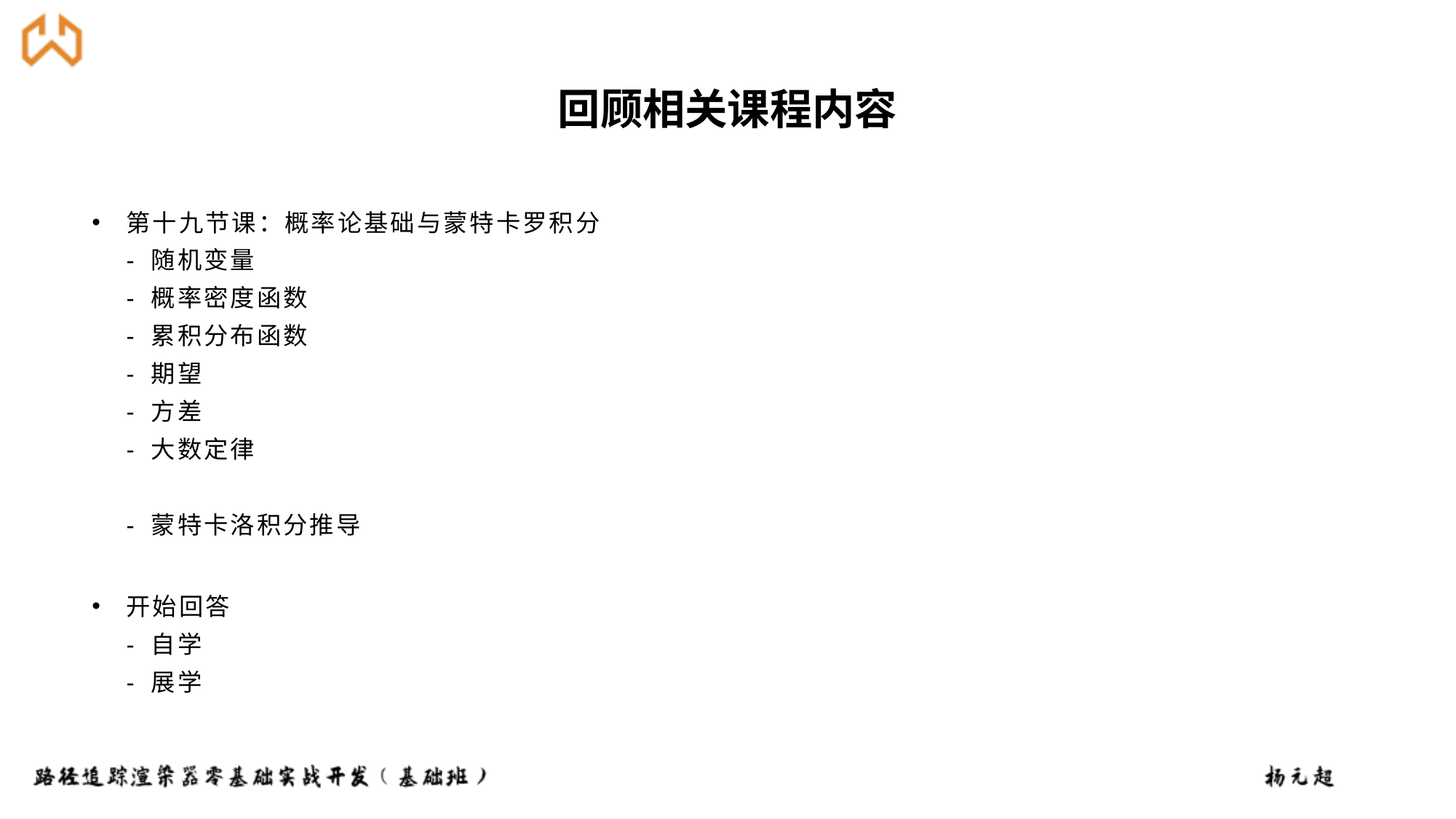

第十九节课：概率论基础与蒙特卡罗积分
- 随机变量
- 概率密度函数
- 累积分布函数
- 期望
- 方差
- 大数定律
- 蒙特卡洛积分推导
开始回答
- 自学
- 展学